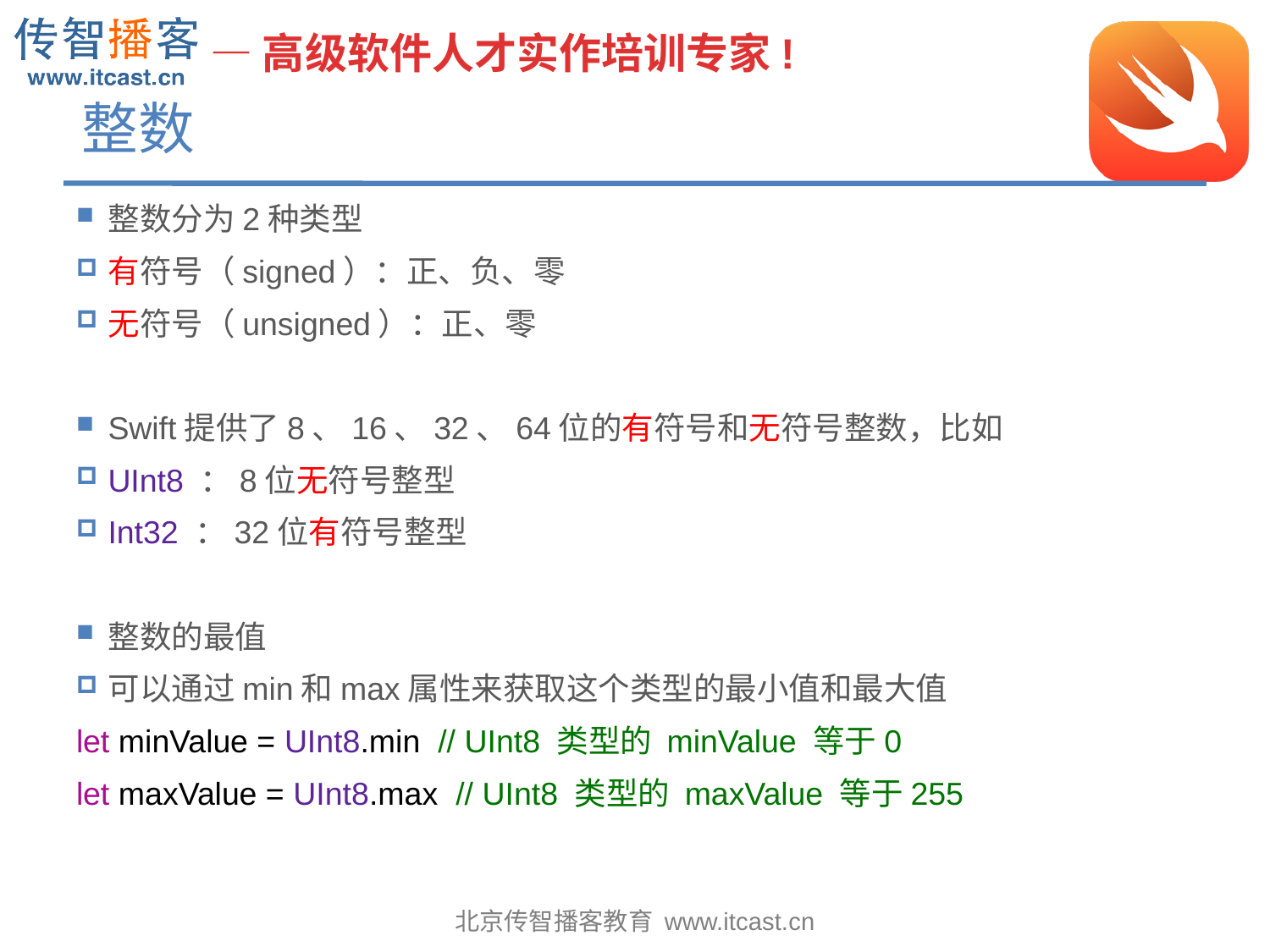

# 整数
整数分为2种类型
有符号（signed）：正、负、零
无符号（unsigned）：正、零

Swift提供了8、16、32、64位的有符号和无符号整数，比如
UInt8 ：8位无符号整型
Int32 ：32位有符号整型

整数的最值
可以通过min和max属性来获取这个类型的最小值和最大值
let minValue = UInt8.min  // UInt8 类型的 minValue 等于0
let maxValue = UInt8.max  // UInt8 类型的 maxValue 等于255